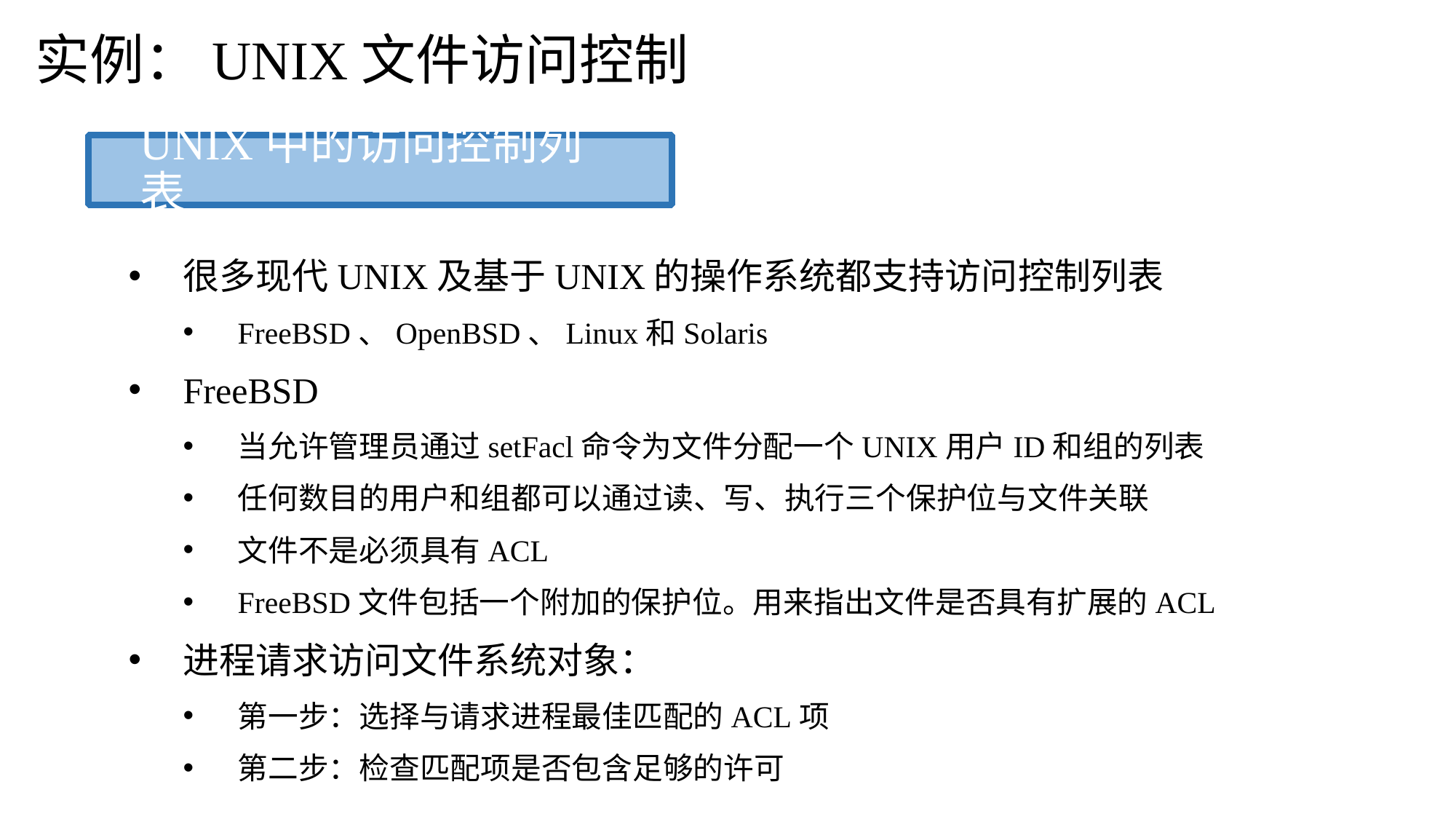

实例：UNIX文件访问控制

UNIX中的访问控制列表
很多现代UNIX及基于UNIX的操作系统都支持访问控制列表
FreeBSD、OpenBSD、Linux和Solaris
FreeBSD
当允许管理员通过setFacl命令为文件分配一个UNIX用户ID和组的列表
任何数目的用户和组都可以通过读、写、执行三个保护位与文件关联
文件不是必须具有ACL
FreeBSD文件包括一个附加的保护位。用来指出文件是否具有扩展的ACL
进程请求访问文件系统对象：
第一步：选择与请求进程最佳匹配的ACL项
第二步：检查匹配项是否包含足够的许可